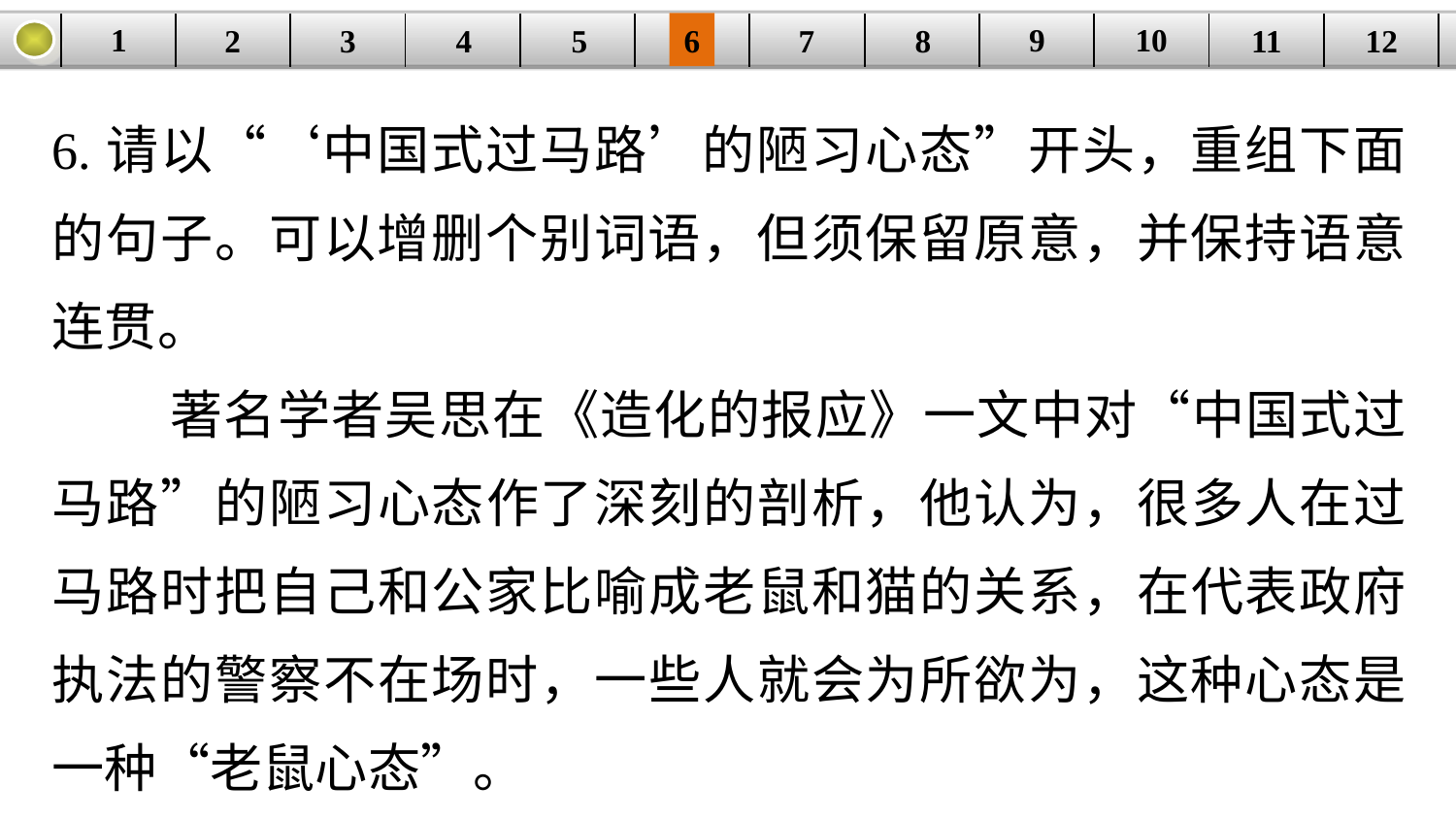

9
10
1
3
4
5
6
8
11
2
12
|  |  |  |  |  |  |  |  |  |  |  |  |
| --- | --- | --- | --- | --- | --- | --- | --- | --- | --- | --- | --- |
7

6.请以“‘中国式过马路’的陋习心态”开头，重组下面的句子。可以增删个别词语，但须保留原意，并保持语意连贯。
        著名学者吴思在《造化的报应》一文中对“中国式过马路”的陋习心态作了深刻的剖析，他认为，很多人在过马路时把自己和公家比喻成老鼠和猫的关系，在代表政府执法的警察不在场时，一些人就会为所欲为，这种心态是一种“老鼠心态”。